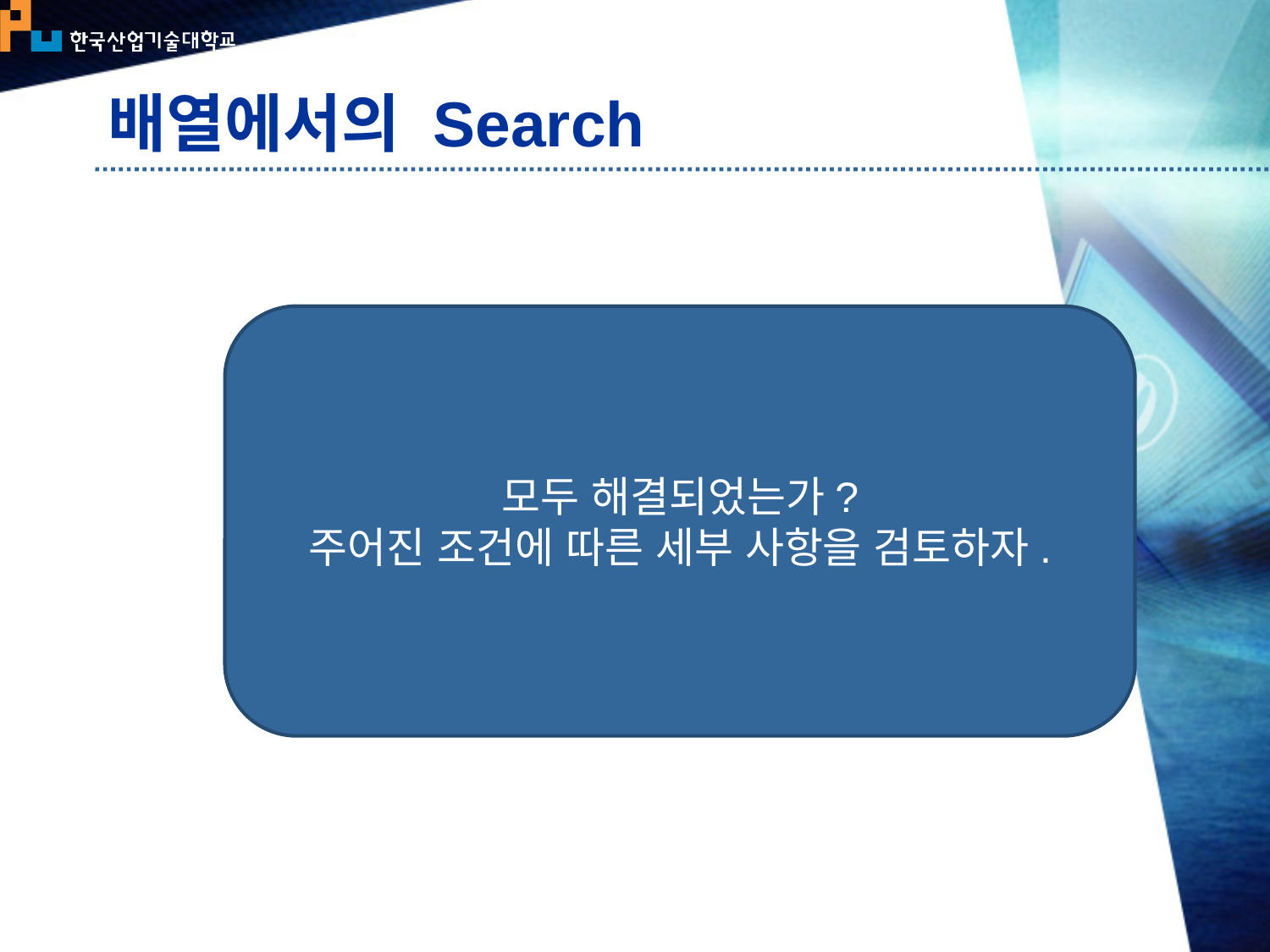

# 배열에서의 Search

모두 해결되었는가?
주어진 조건에 따른 세부 사항을 검토하자.